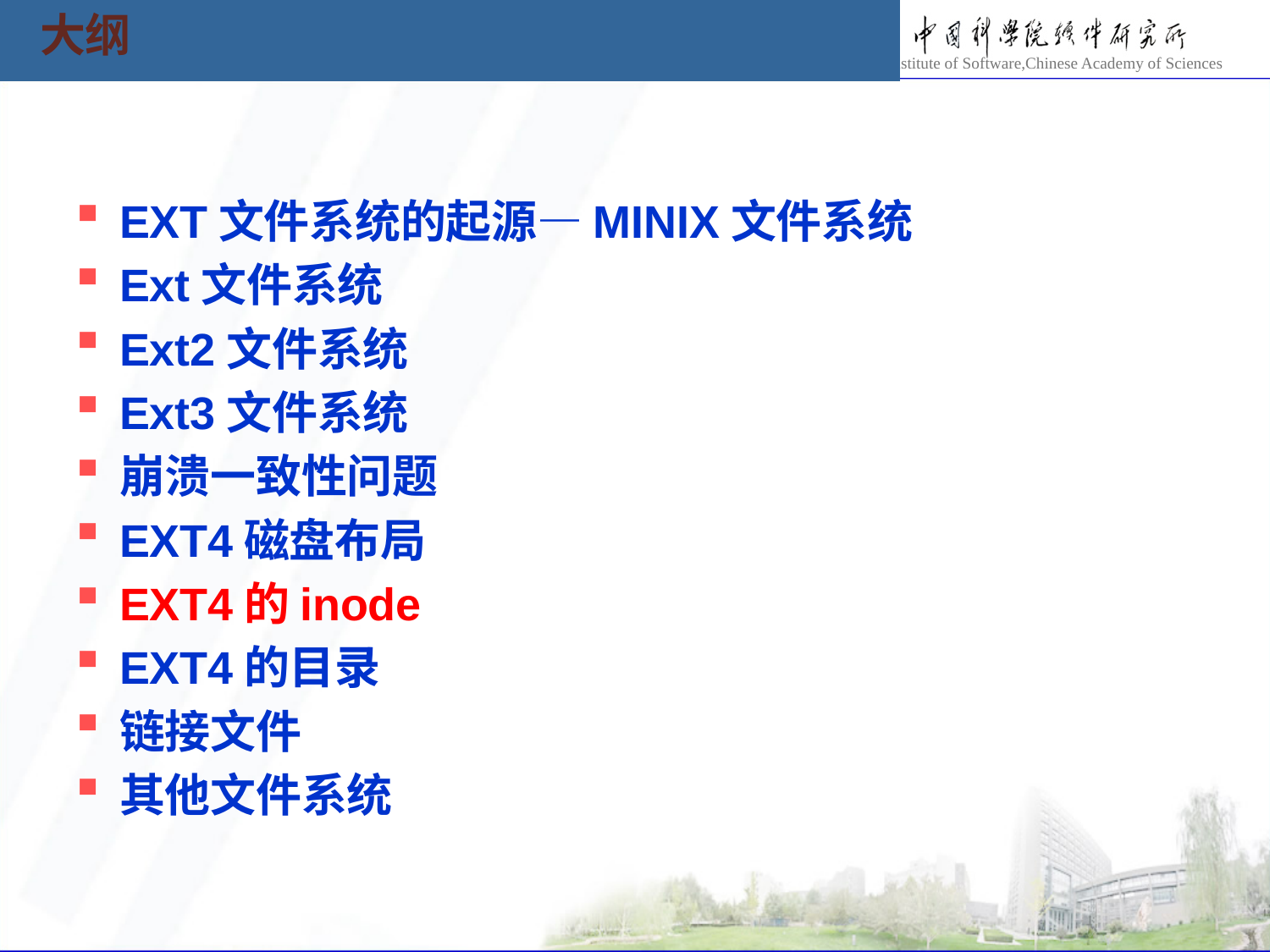

大纲
EXT文件系统的起源—MINIX文件系统
Ext文件系统
Ext2文件系统
Ext3文件系统
崩溃一致性问题
EXT4磁盘布局
EXT4的inode
EXT4的目录
链接文件
其他文件系统